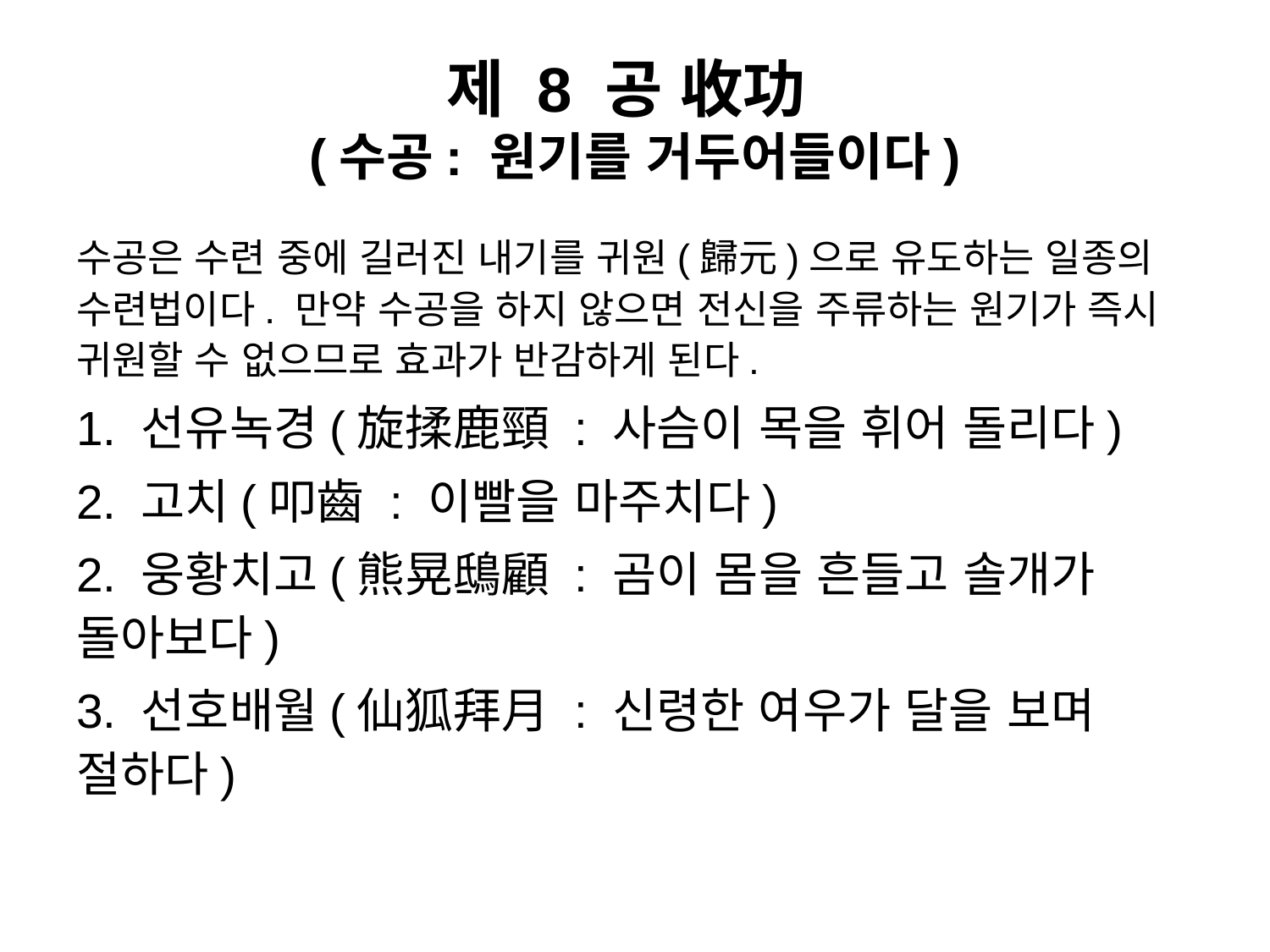

# 제 8 공 收功 (수공: 원기를 거두어들이다)
수공은 수련 중에 길러진 내기를 귀원(歸元)으로 유도하는 일종의 수련법이다. 만약 수공을 하지 않으면 전신을 주류하는 원기가 즉시 귀원할 수 없으므로 효과가 반감하게 된다.
1. 선유녹경(旋揉鹿頸 : 사슴이 목을 휘어 돌리다)
2. 고치(叩齒 : 이빨을 마주치다)
2. 웅황치고(熊晃鴟顧 : 곰이 몸을 흔들고 솔개가 돌아보다)
3. 선호배월(仙狐拜月 : 신령한 여우가 달을 보며 절하다)